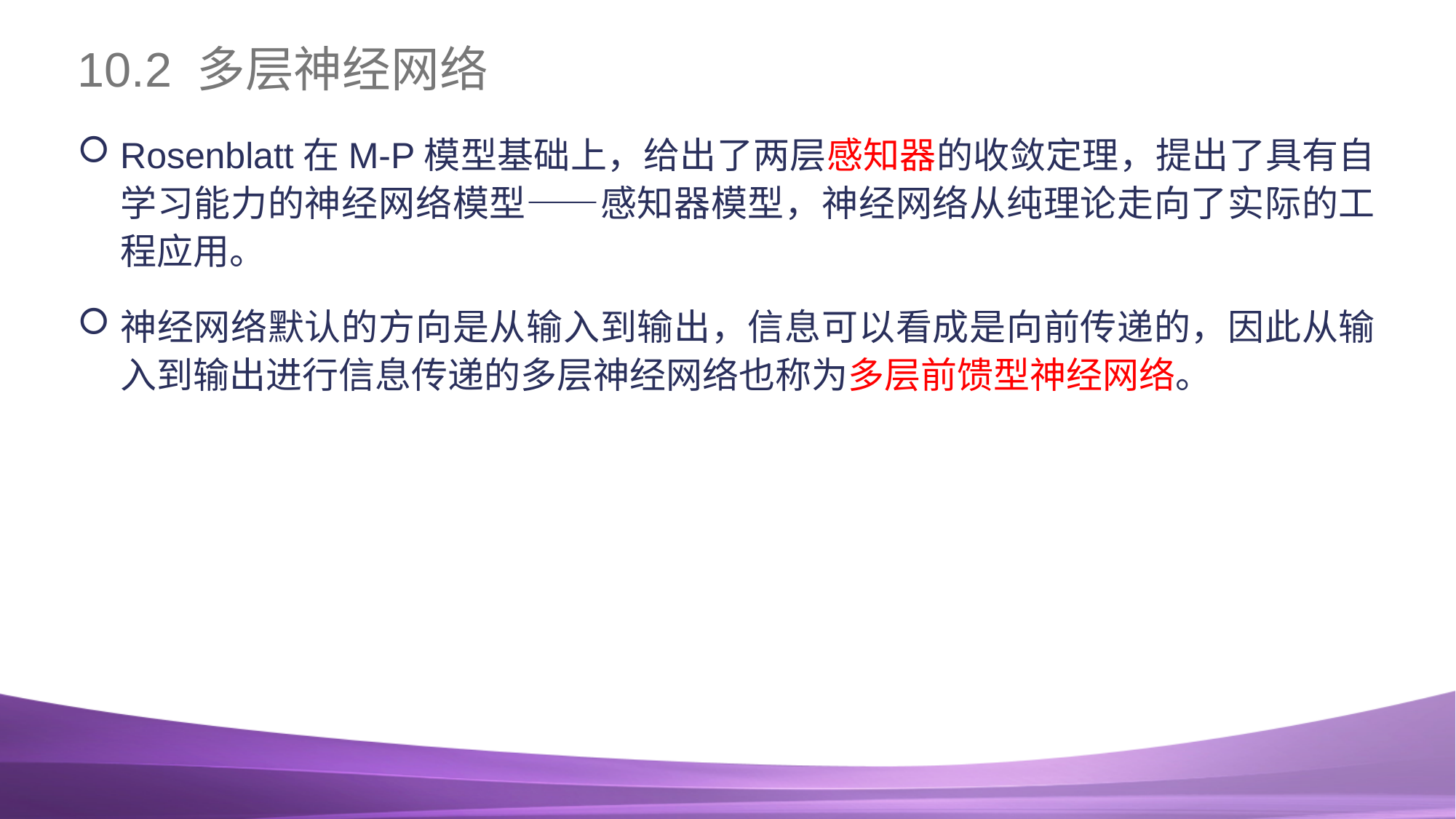

# 10.2 多层神经网络
Rosenblatt在M-P模型基础上，给出了两层感知器的收敛定理，提出了具有自学习能力的神经网络模型——感知器模型，神经网络从纯理论走向了实际的工程应用。
神经网络默认的方向是从输入到输出，信息可以看成是向前传递的，因此从输入到输出进行信息传递的多层神经网络也称为多层前馈型神经网络。